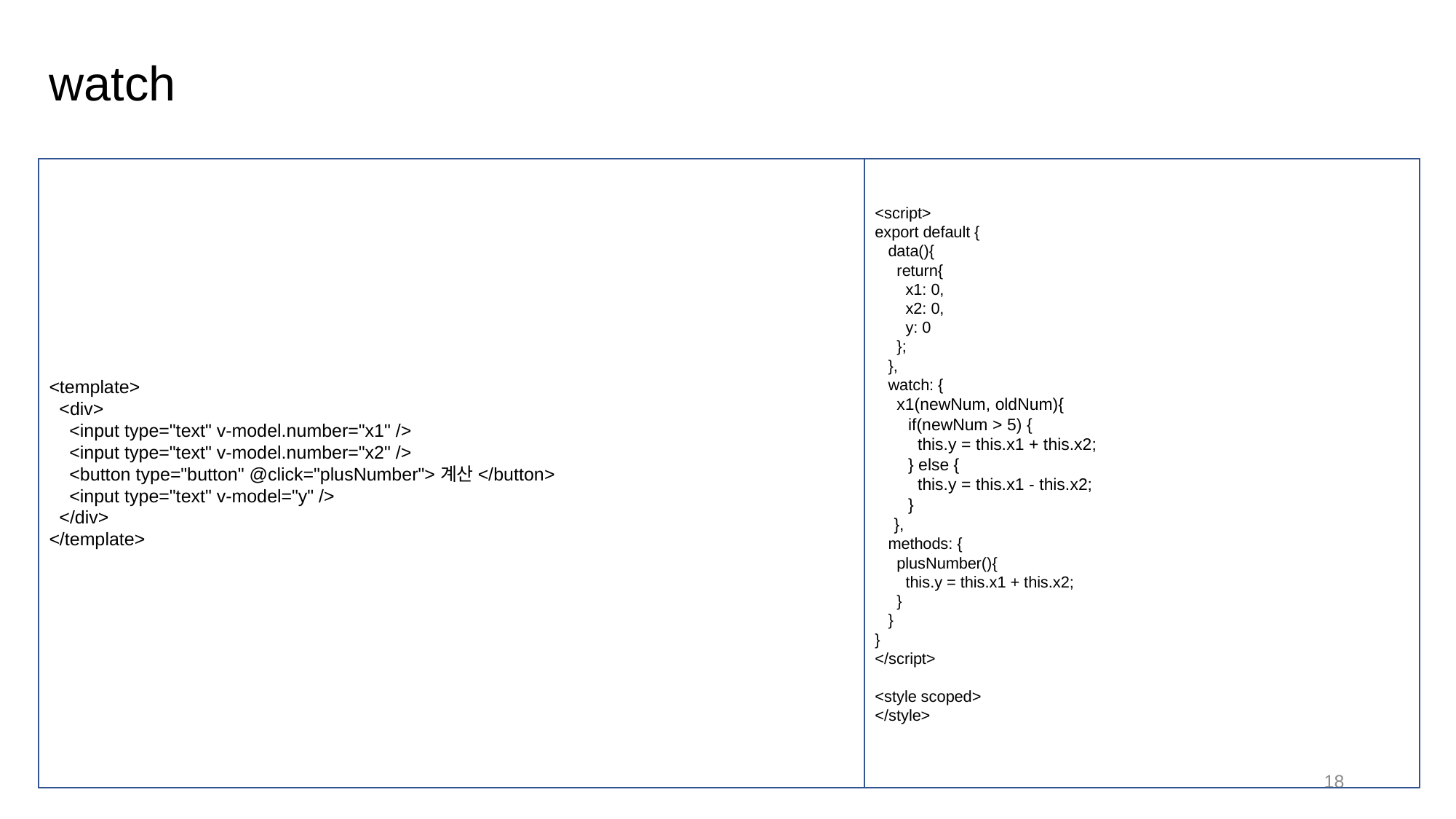

# watch
<script>
export default {
   data(){
     return{
       x1: 0,
       x2: 0,
       y: 0
     };
   },
   watch: {
     x1(newNum, oldNum){
       if(newNum > 5) {
         this.y = this.x1 + this.x2;
       } else {
         this.y = this.x1 - this.x2;
       }
    },
   methods: {
     plusNumber(){
       this.y = this.x1 + this.x2;
     }
   }
}
</script>

<style scoped>
</style>

<template>
  <div>
    <input type="text" v-model.number="x1" />
    <input type="text" v-model.number="x2" />
    <button type="button" @click="plusNumber">계산</button>
    <input type="text" v-model="y" />
  </div>
</template>

18